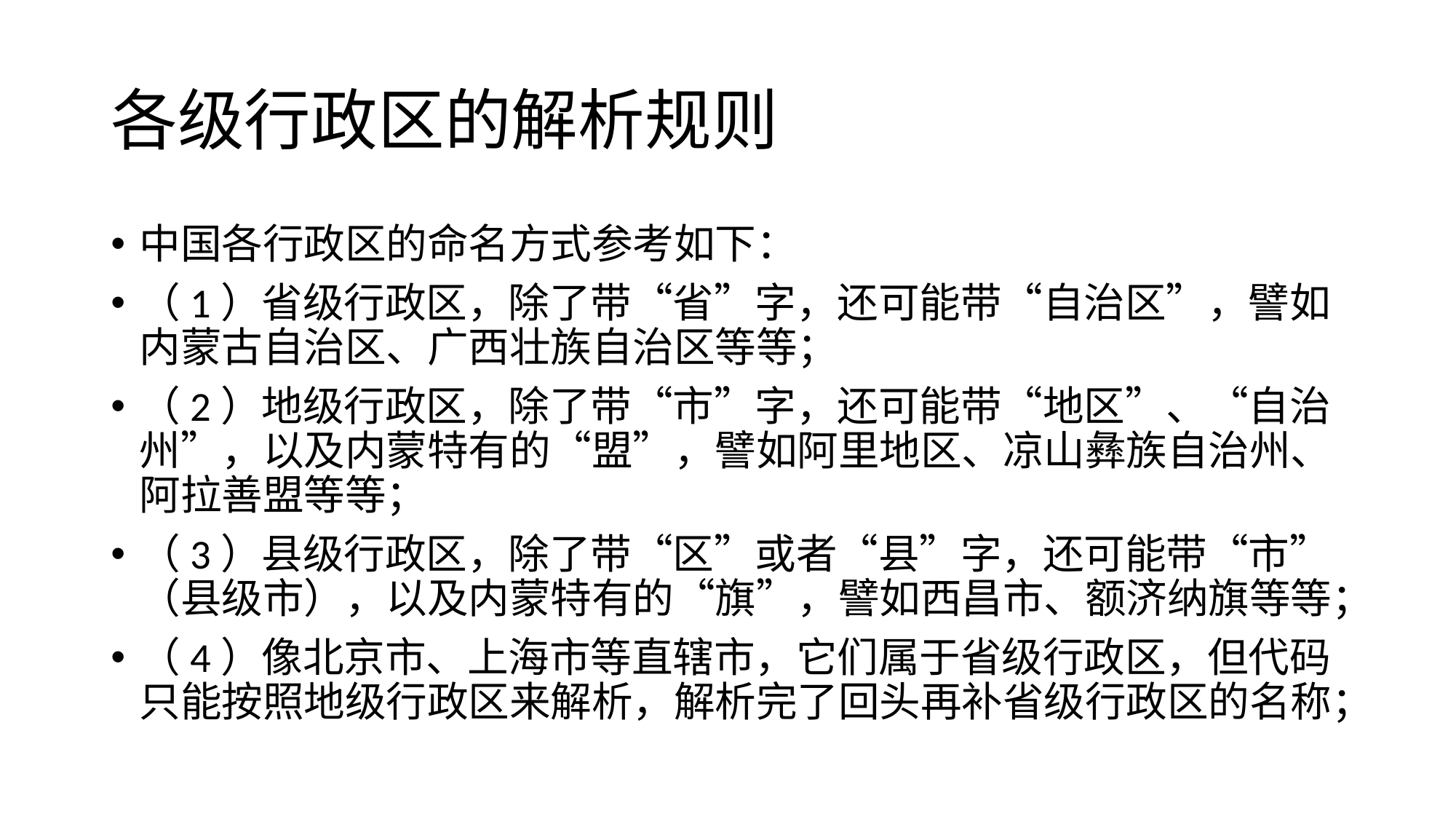

# 各级行政区的解析规则
中国各行政区的命名方式参考如下：
（1）省级行政区，除了带“省”字，还可能带“自治区”，譬如内蒙古自治区、广西壮族自治区等等；
（2）地级行政区，除了带“市”字，还可能带“地区”、“自治州”，以及内蒙特有的“盟”，譬如阿里地区、凉山彝族自治州、阿拉善盟等等；
（3）县级行政区，除了带“区”或者“县”字，还可能带“市”（县级市），以及内蒙特有的“旗”，譬如西昌市、额济纳旗等等；
（4）像北京市、上海市等直辖市，它们属于省级行政区，但代码只能按照地级行政区来解析，解析完了回头再补省级行政区的名称；